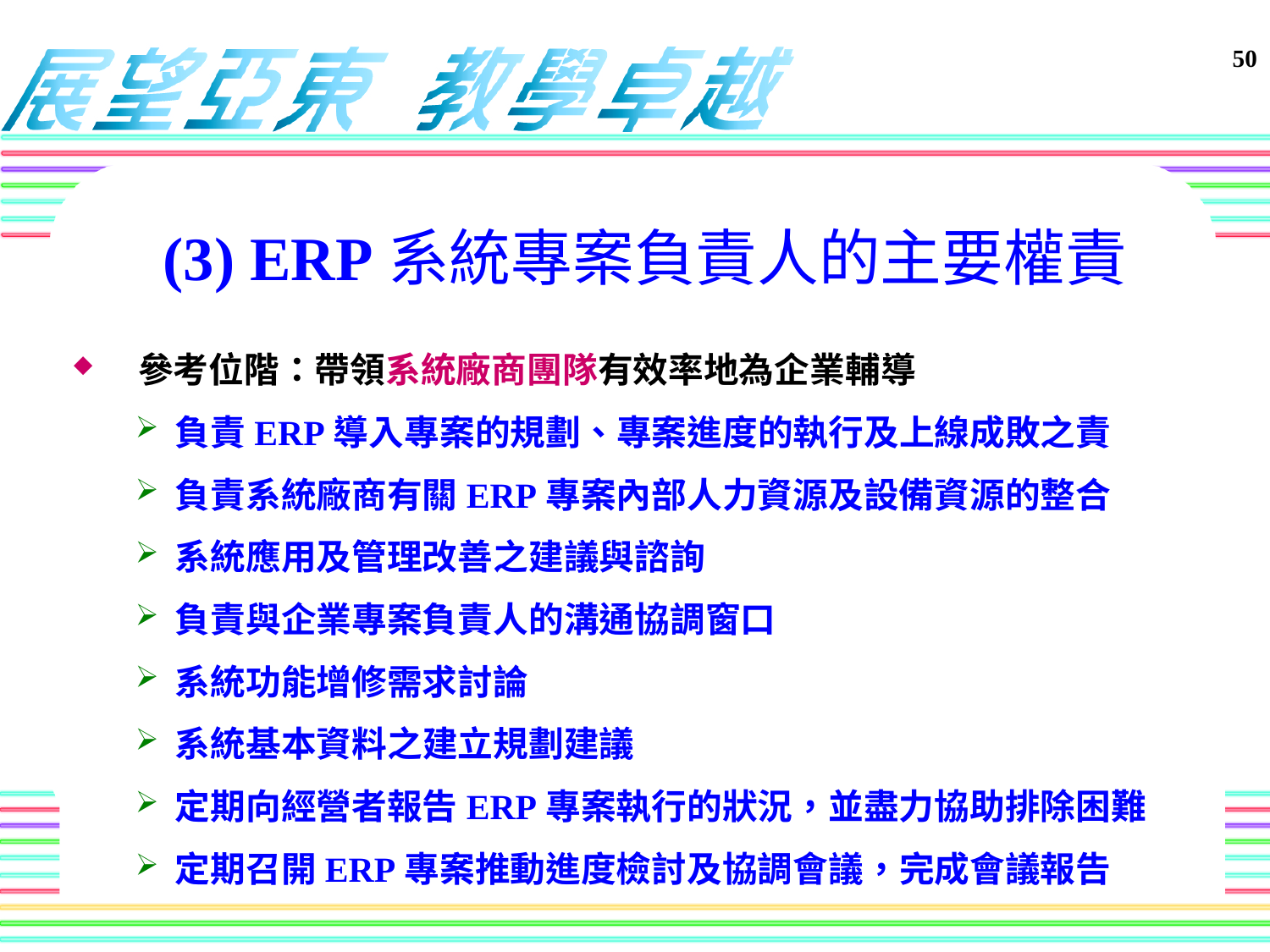

(3) ERP系統專案負責人的主要權責
參考位階：帶領系統廠商團隊有效率地為企業輔導
負責ERP導入專案的規劃、專案進度的執行及上線成敗之責
負責系統廠商有關ERP專案內部人力資源及設備資源的整合
系統應用及管理改善之建議與諮詢
負責與企業專案負責人的溝通協調窗口
系統功能增修需求討論
系統基本資料之建立規劃建議
定期向經營者報告ERP專案執行的狀況，並盡力協助排除困難
定期召開ERP專案推動進度檢討及協調會議，完成會議報告